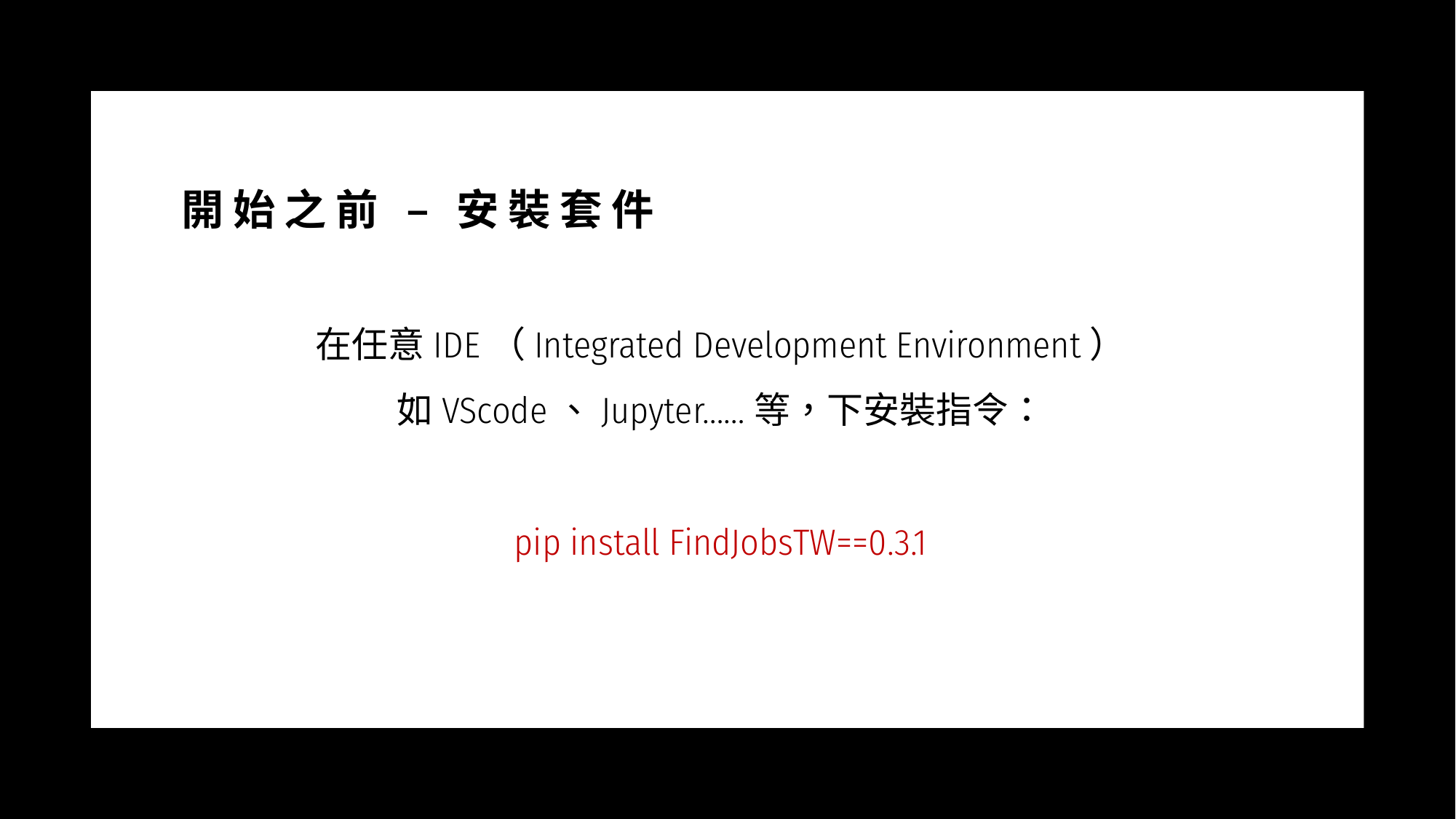

# 開始之前 – 安裝套件
在任意IDE（Integrated Development Environment）
如VScode、Jupyter……等，下安裝指令：

pip install FindJobsTW==0.3.1